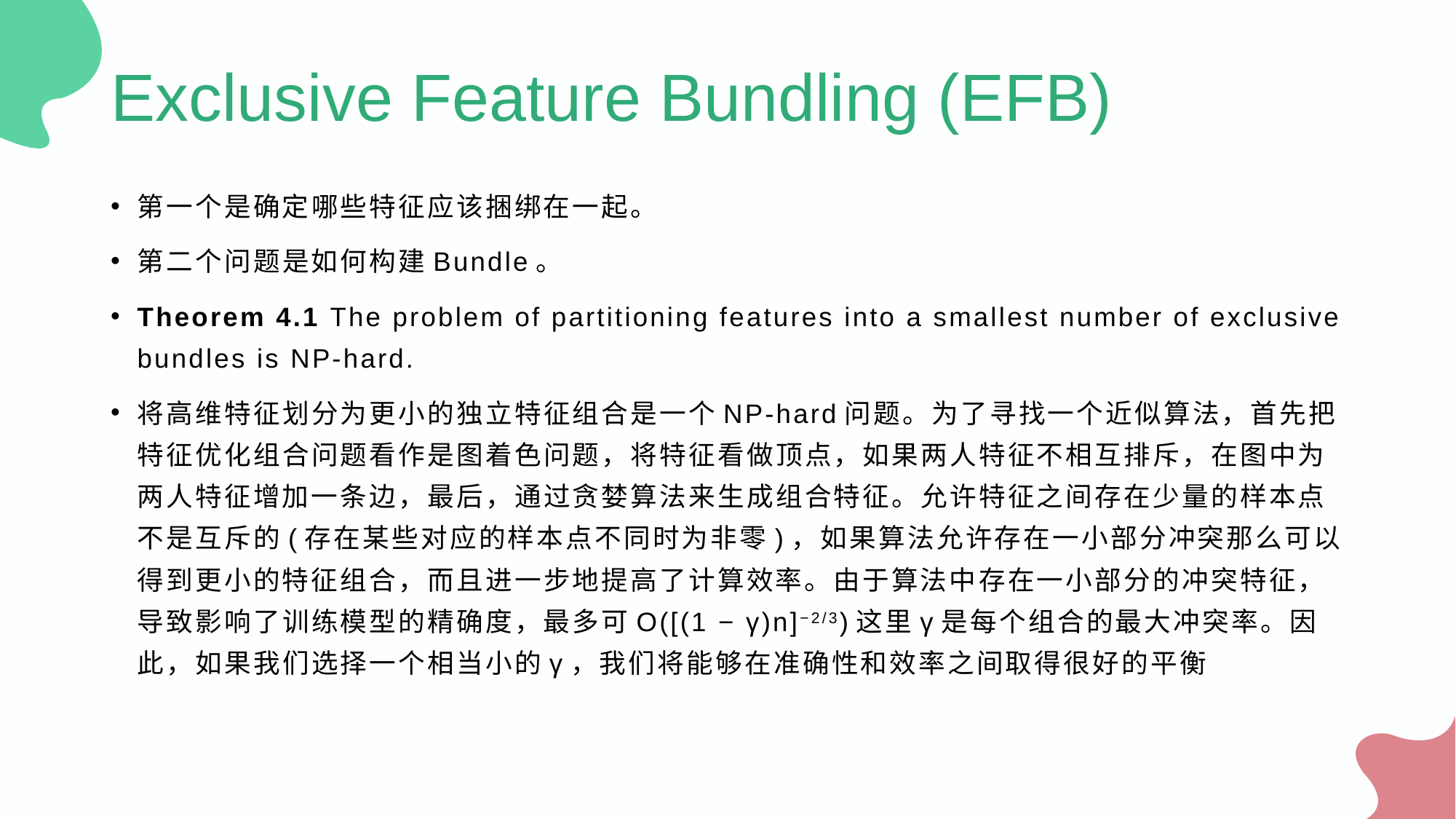

Exclusive Feature Bundling (EFB)
第一个是确定哪些特征应该捆绑在一起。
第二个问题是如何构建Bundle。
Theorem 4.1 The problem of partitioning features into a smallest number of exclusive bundles is NP-hard.
将高维特征划分为更小的独立特征组合是一个NP-hard问题。为了寻找一个近似算法，首先把特征优化组合问题看作是图着色问题，将特征看做顶点，如果两人特征不相互排斥，在图中为两人特征增加一条边，最后，通过贪婪算法来生成组合特征。允许特征之间存在少量的样本点不是互斥的(存在某些对应的样本点不同时为非零)，如果算法允许存在一小部分冲突那么可以得到更小的特征组合，而且进一步地提高了计算效率。由于算法中存在一小部分的冲突特征，导致影响了训练模型的精确度，最多可O([(1 − γ)n]−2/3)这里γ是每个组合的最大冲突率。因此，如果我们选择一个相当小的γ，我们将能够在准确性和效率之间取得很好的平衡